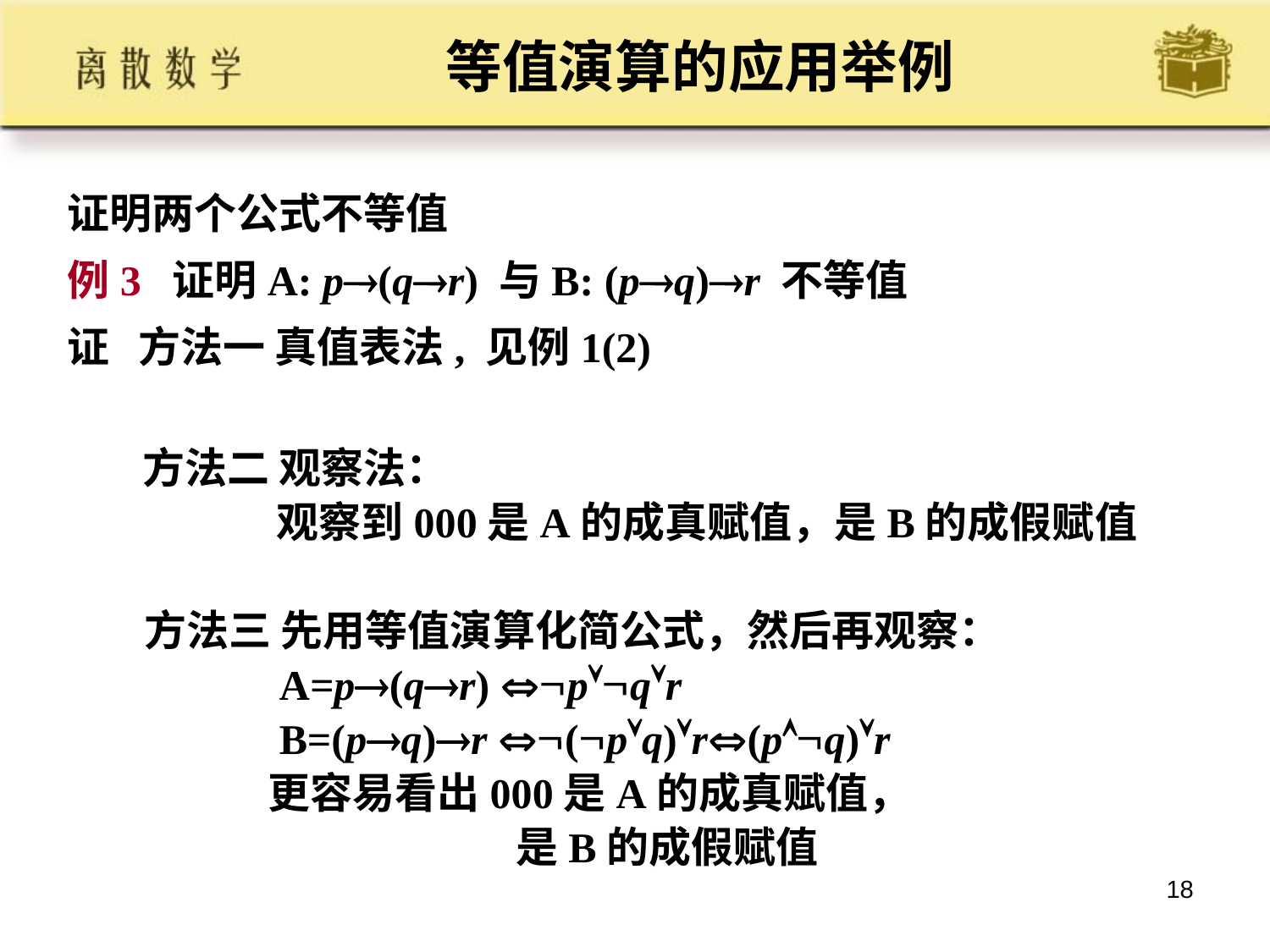

# 等值演算的应用举例
证明两个公式不等值
例3  证明A: p→(q→r) 与B: (p→q)→r 不等值
证   方法一 真值表法, 见例1(2)

方法二 观察法：
             观察到000是A的成真赋值，是B的成假赋值

       方法三 先用等值演算化简公式，然后再观察：
                    A=p→(q→r) ⇔¬p∨¬q∨r
                    B=(p→q)→r ⇔¬(¬p∨q)∨r⇔(p∧¬q)∨r
                    更容易看出000是A的成真赋值，
                                              是B的成假赋值
18